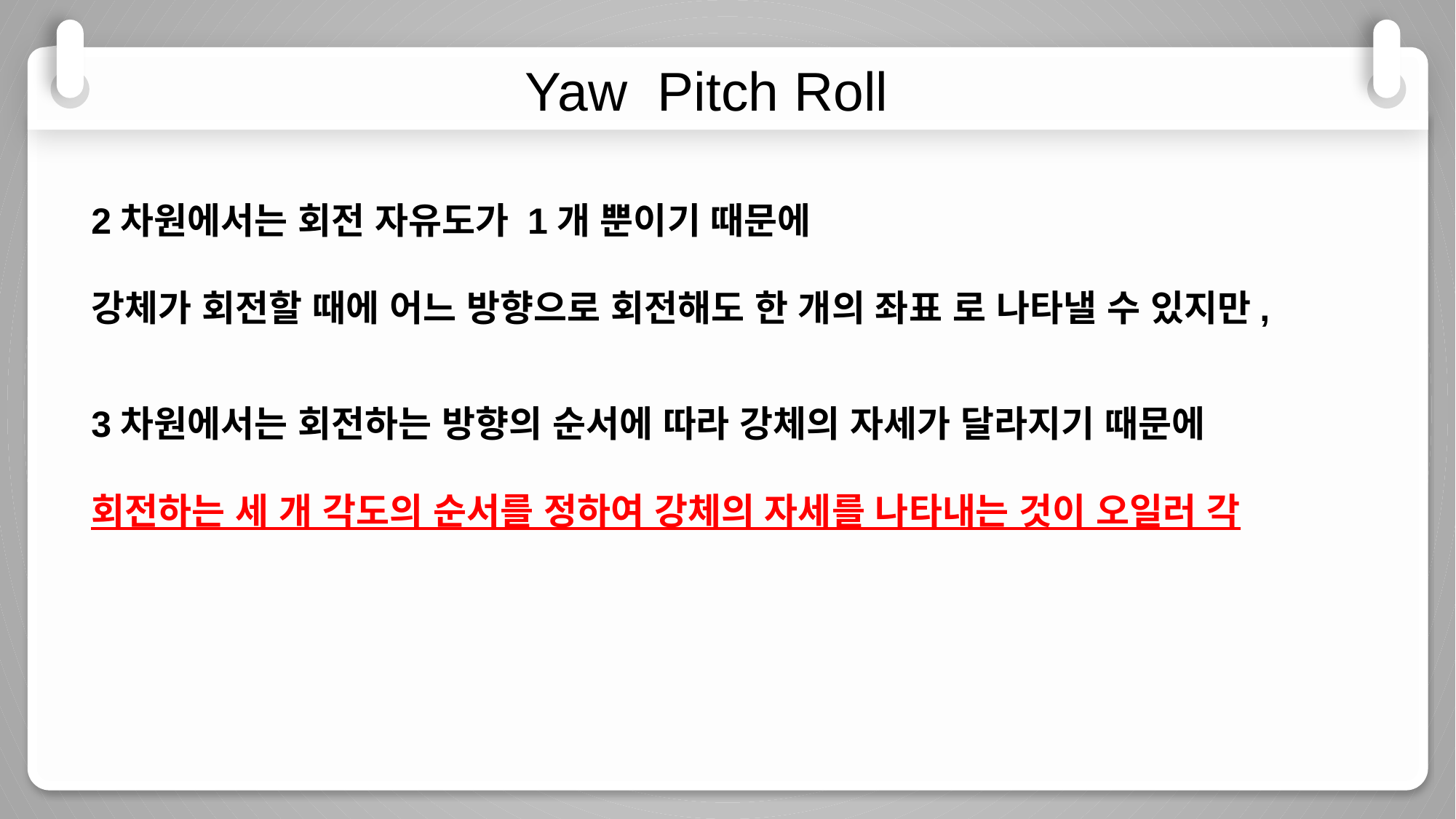

Yaw  Pitch Roll
2차원에서는 회전 자유도가 1개 뿐이기 때문에

강체가 회전할 때에 어느 방향으로 회전해도 한 개의 좌표 로 나타낼 수 있지만,

3차원에서는 회전하는 방향의 순서에 따라 강체의 자세가 달라지기 때문에

회전하는 세 개 각도의 순서를 정하여 강체의 자세를 나타내는 것이 오일러 각